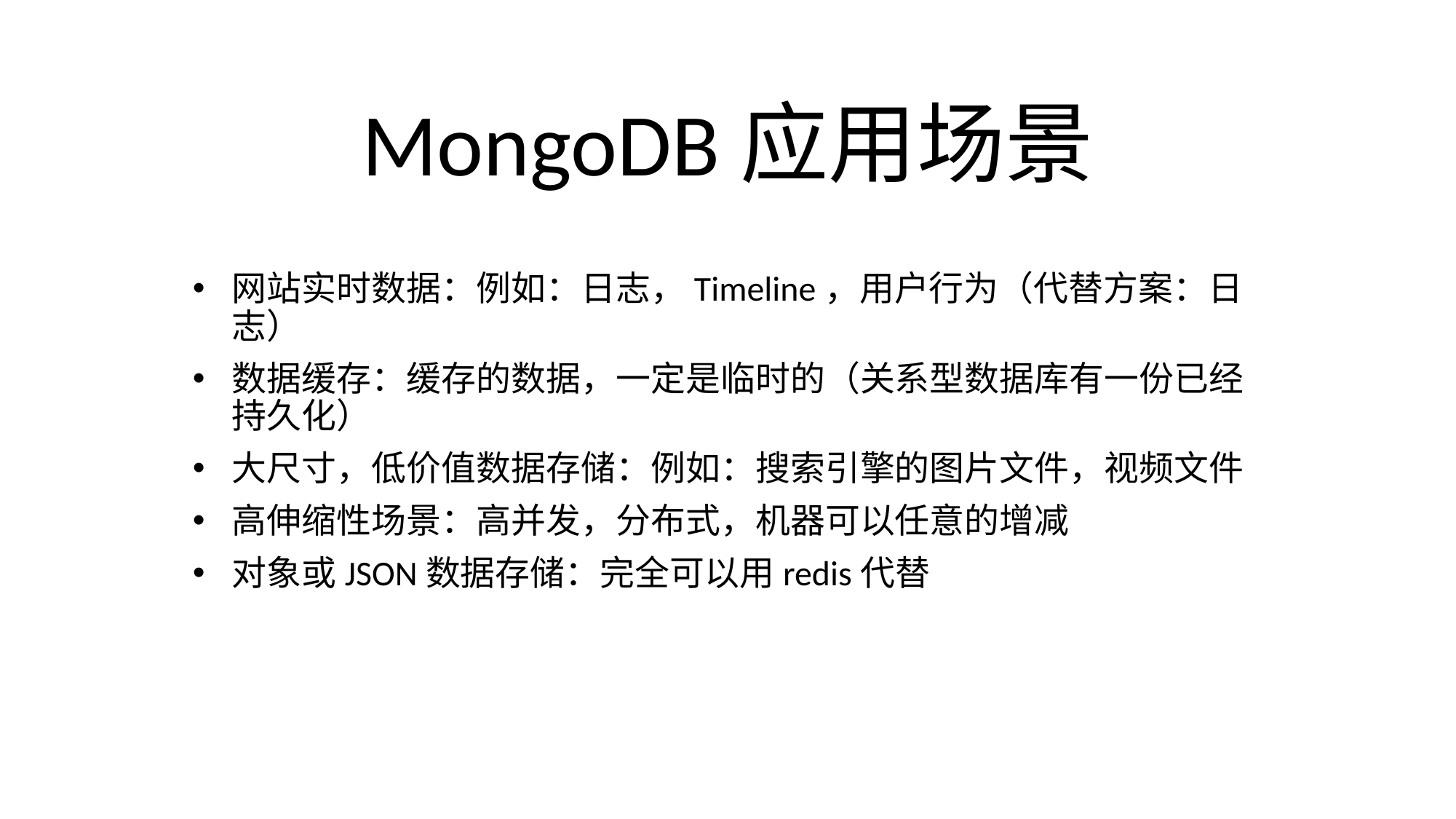

# MongoDB应用场景
网站实时数据：例如：日志，Timeline，用户行为（代替方案：日志）
数据缓存：缓存的数据，一定是临时的（关系型数据库有一份已经持久化）
大尺寸，低价值数据存储：例如：搜索引擎的图片文件，视频文件
高伸缩性场景：高并发，分布式，机器可以任意的增减
对象或JSON数据存储：完全可以用redis代替